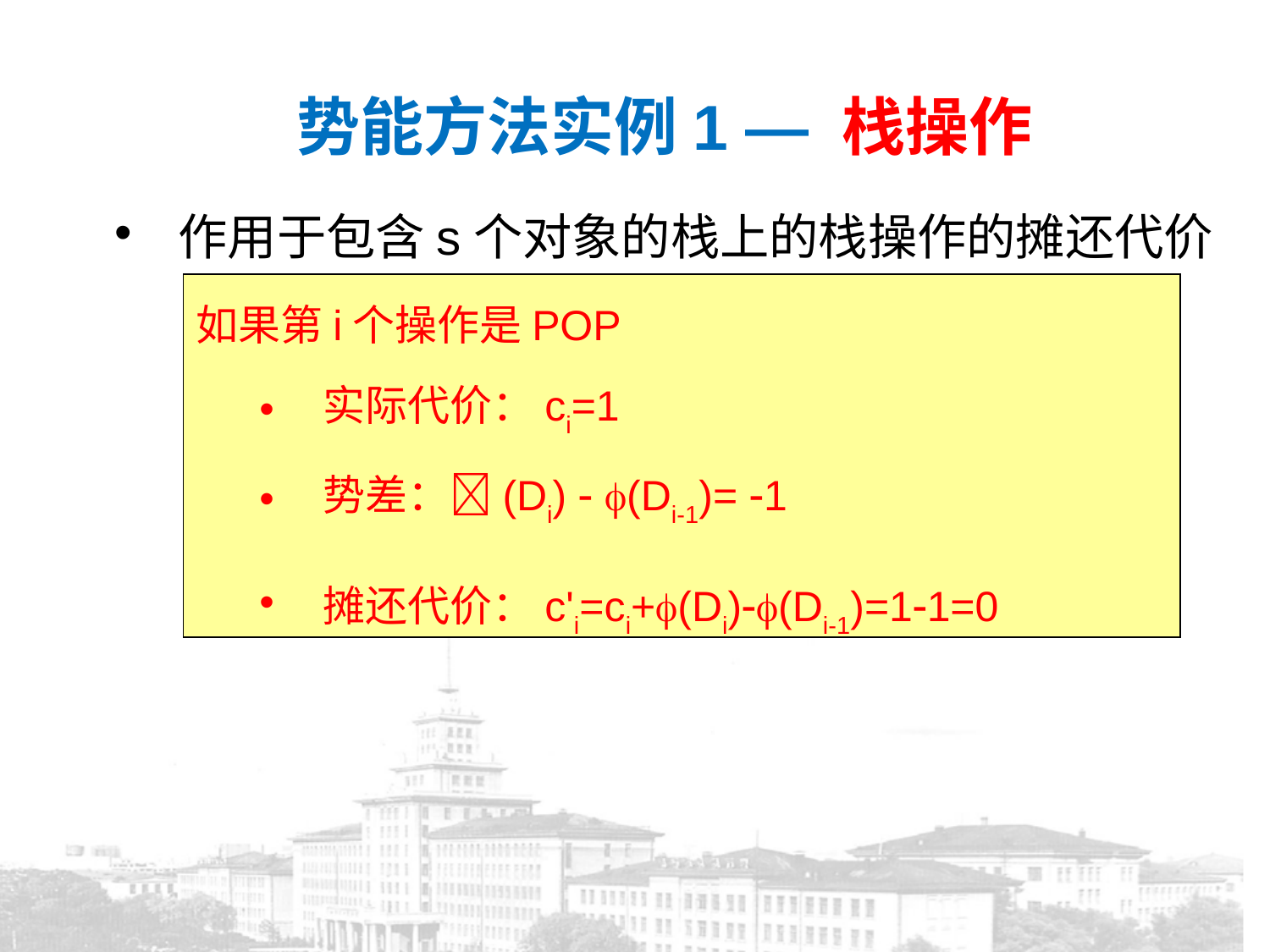

# 势能方法实例1 — 栈操作
作用于包含s个对象的栈上的栈操作的摊还代价
如果第i个操作是POP
实际代价：ci=1
势差：φ(Di) − φ(Di-1)= −1
摊还代价：c'i=ci+φ(Di)−φ(Di-1)=1−1=0